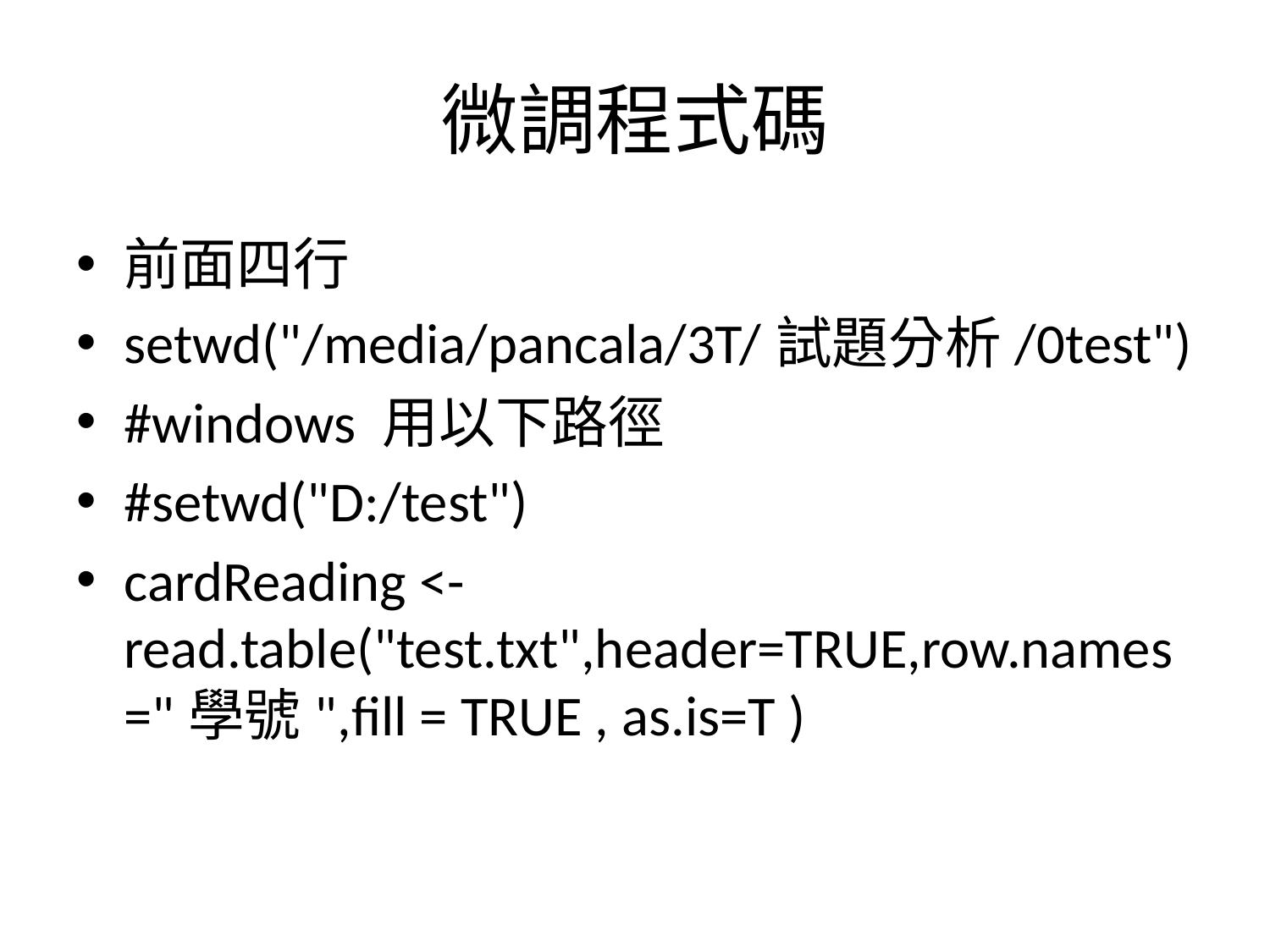

# 微調程式碼
前面四行
setwd("/media/pancala/3T/試題分析/0test")
#windows 用以下路徑
#setwd("D:/test")
cardReading <-read.table("test.txt",header=TRUE,row.names="學號",fill = TRUE , as.is=T )